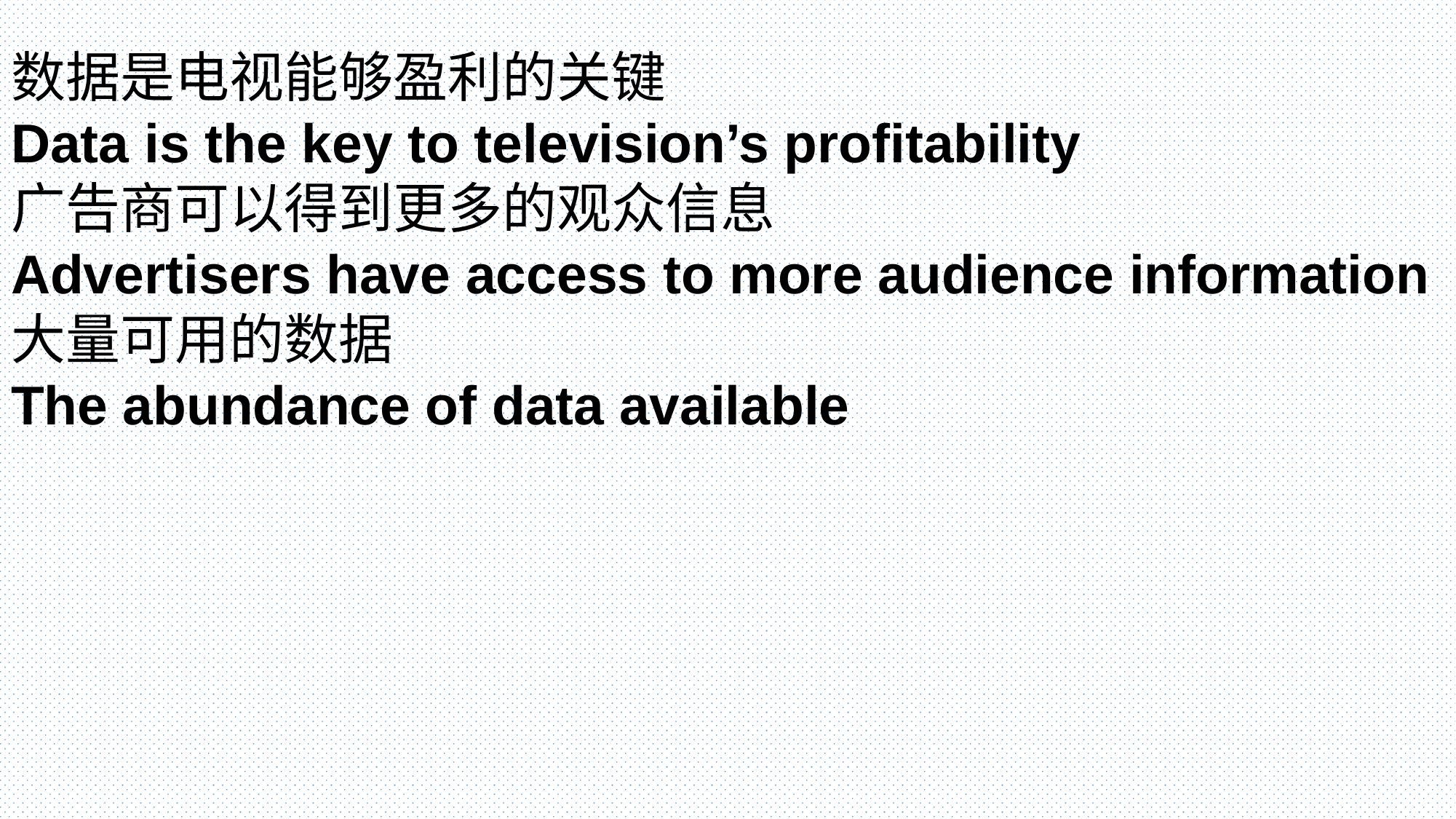

数据是电视能够盈利的关键
Data is the key to television’s profitability
广告商可以得到更多的观众信息
Advertisers have access to more audience information
大量可用的数据
The abundance of data available